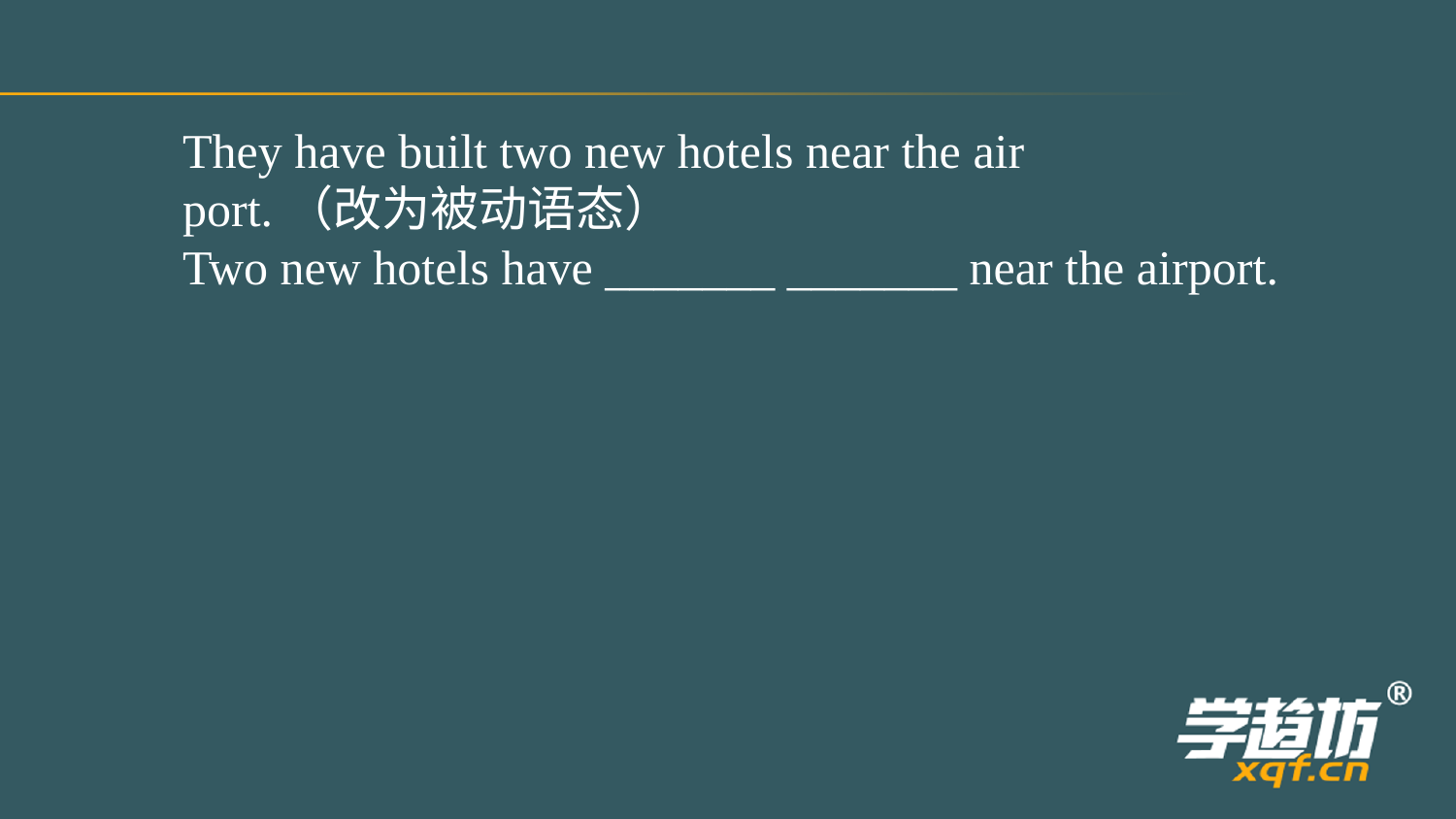

They have built two new hotels near the air
port.（改为被动语态）
Two new hotels have _______ _______ near the airport.